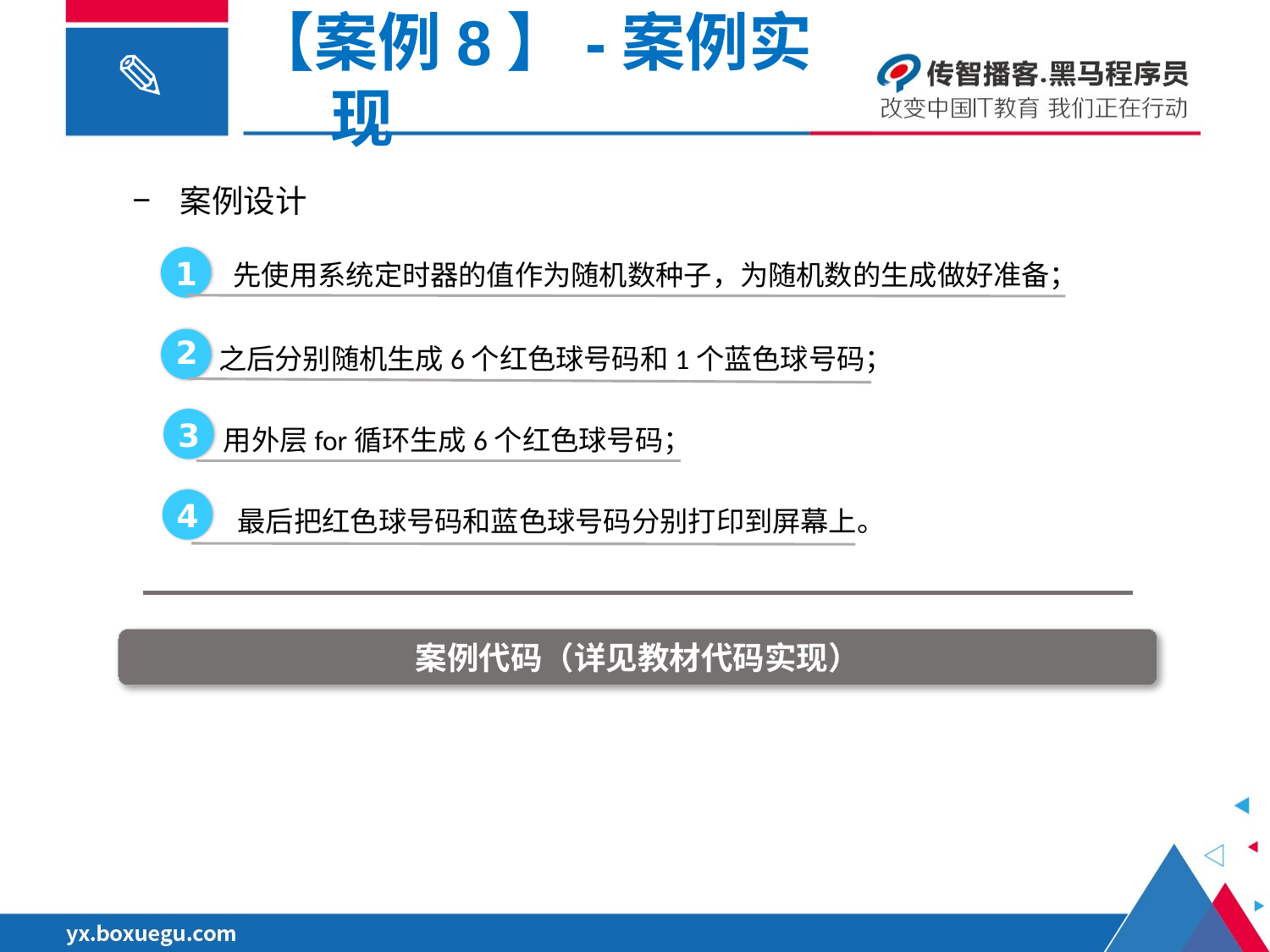

【案例8】-案例实现
案例设计
先使用系统定时器的值作为随机数种子，为随机数的生成做好准备；

1
之后分别随机生成6个红色球号码和1个蓝色球号码；
2

用外层for循环生成6个红色球号码；

3
最后把红色球号码和蓝色球号码分别打印到屏幕上。

4
案例代码（详见教材代码实现）